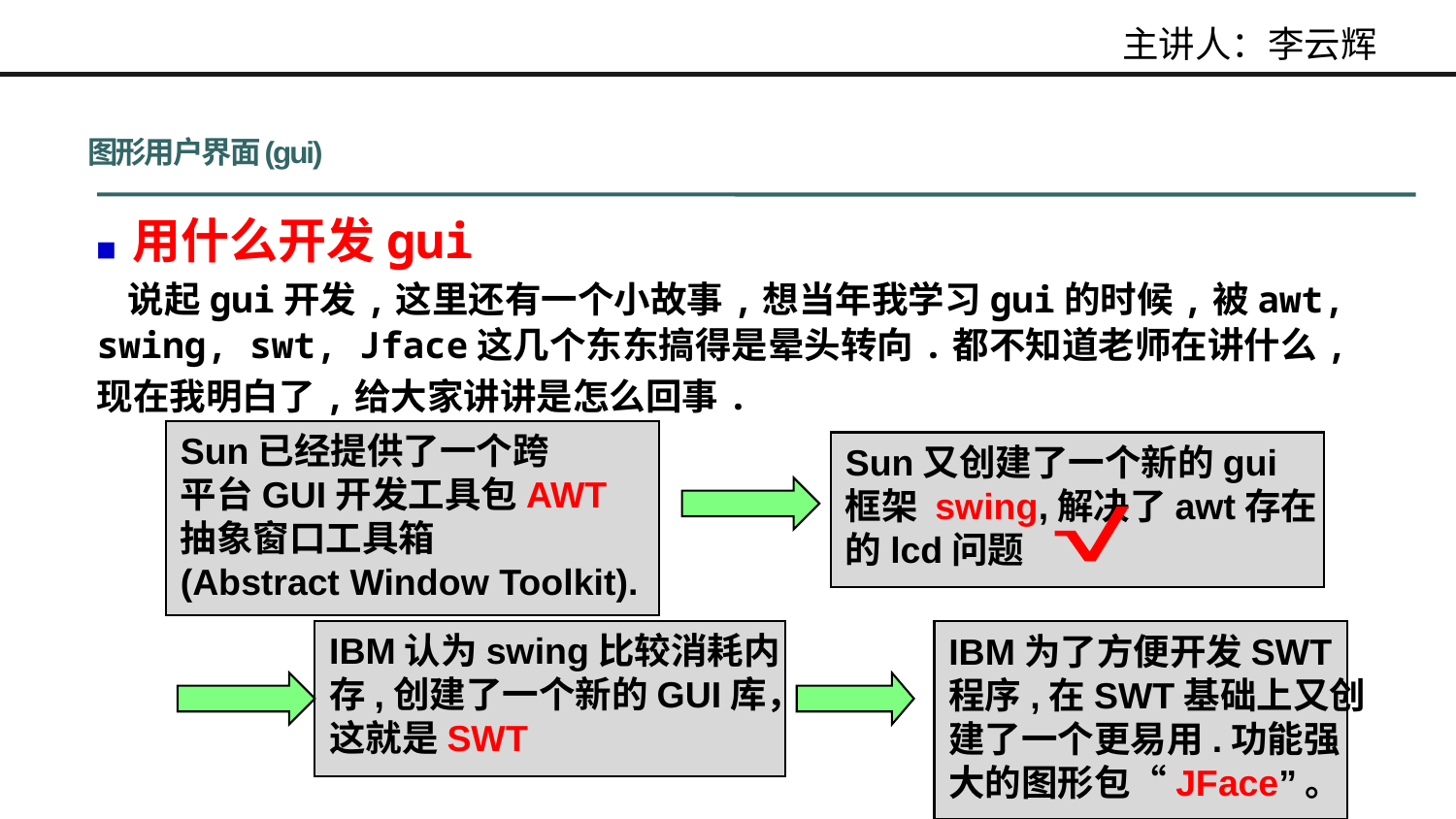

# 图形用户界面(gui)

■ 用什么开发gui
  说起gui开发,这里还有一个小故事,想当年我学习gui的时候,被awt, swing, swt, Jface这几个东东搞得是晕头转向.都不知道老师在讲什么,现在我明白了,给大家讲讲是怎么回事.

Sun已经提供了一个跨
平台GUI开发工具包AWT
抽象窗口工具箱
(Abstract Window Toolkit).
Sun又创建了一个新的gui
框架 swing,解决了awt存在
的lcd问题

√
IBM认为swing比较消耗内
存,创建了一个新的GUI库，
这就是SWT
IBM为了方便开发SWT
程序,在SWT基础上又创
建了一个更易用.功能强
大的图形包“JFace”。